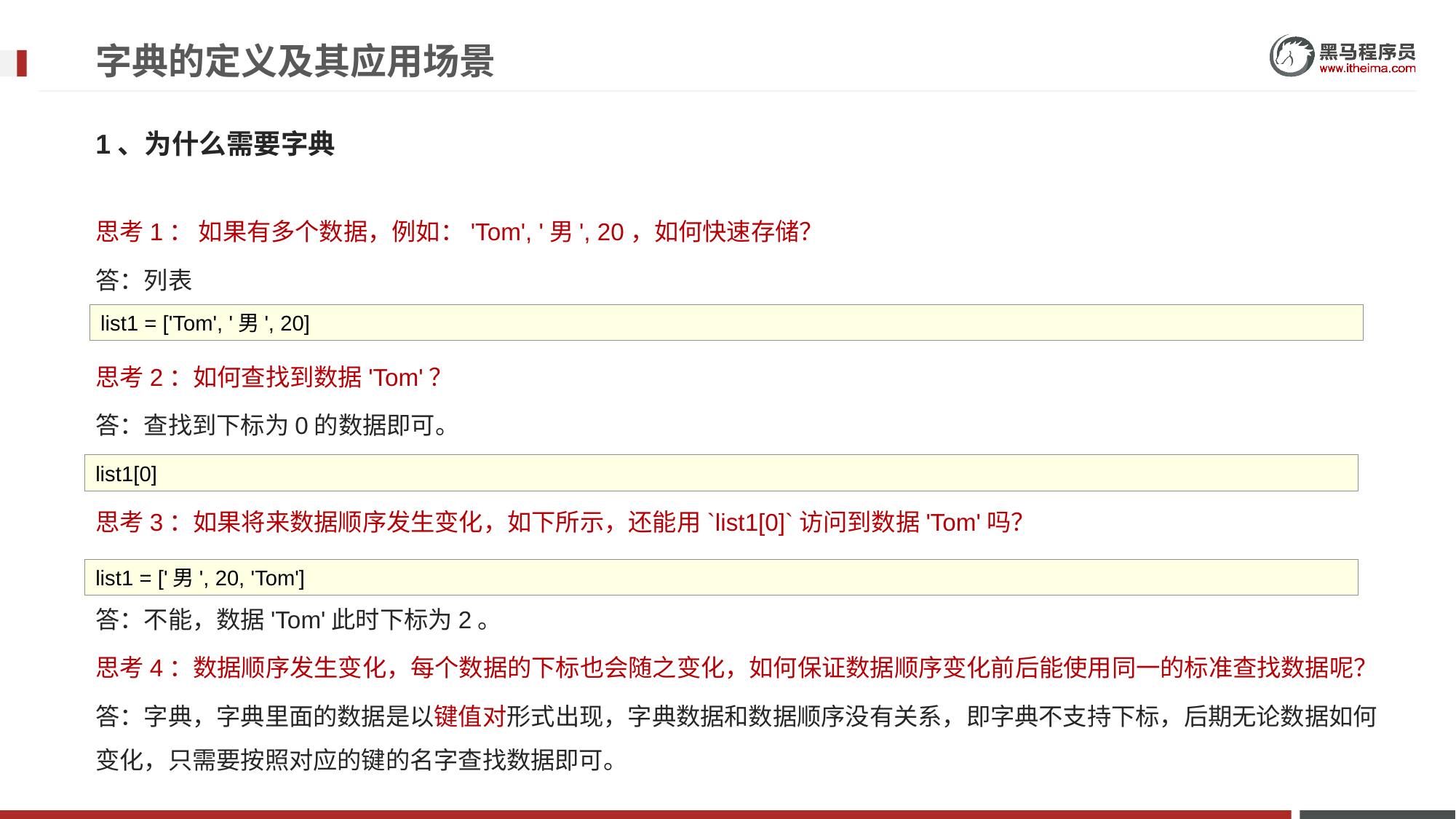

# 字典的定义及其应用场景
1、为什么需要字典
思考1： 如果有多个数据，例如：'Tom', '男', 20，如何快速存储？
答：列表

思考2：如何查找到数据'Tom'？
答：查找到下标为0的数据即可。

思考3：如果将来数据顺序发生变化，如下所示，还能用`list1[0]`访问到数据'Tom'吗？

答：不能，数据'Tom'此时下标为2。
思考4：数据顺序发生变化，每个数据的下标也会随之变化，如何保证数据顺序变化前后能使用同一的标准查找数据呢？
答：字典，字典里面的数据是以键值对形式出现，字典数据和数据顺序没有关系，即字典不支持下标，后期无论数据如何变化，只需要按照对应的键的名字查找数据即可。
list1 = ['Tom', '男', 20]
list1[0]
list1 = ['男', 20, 'Tom']